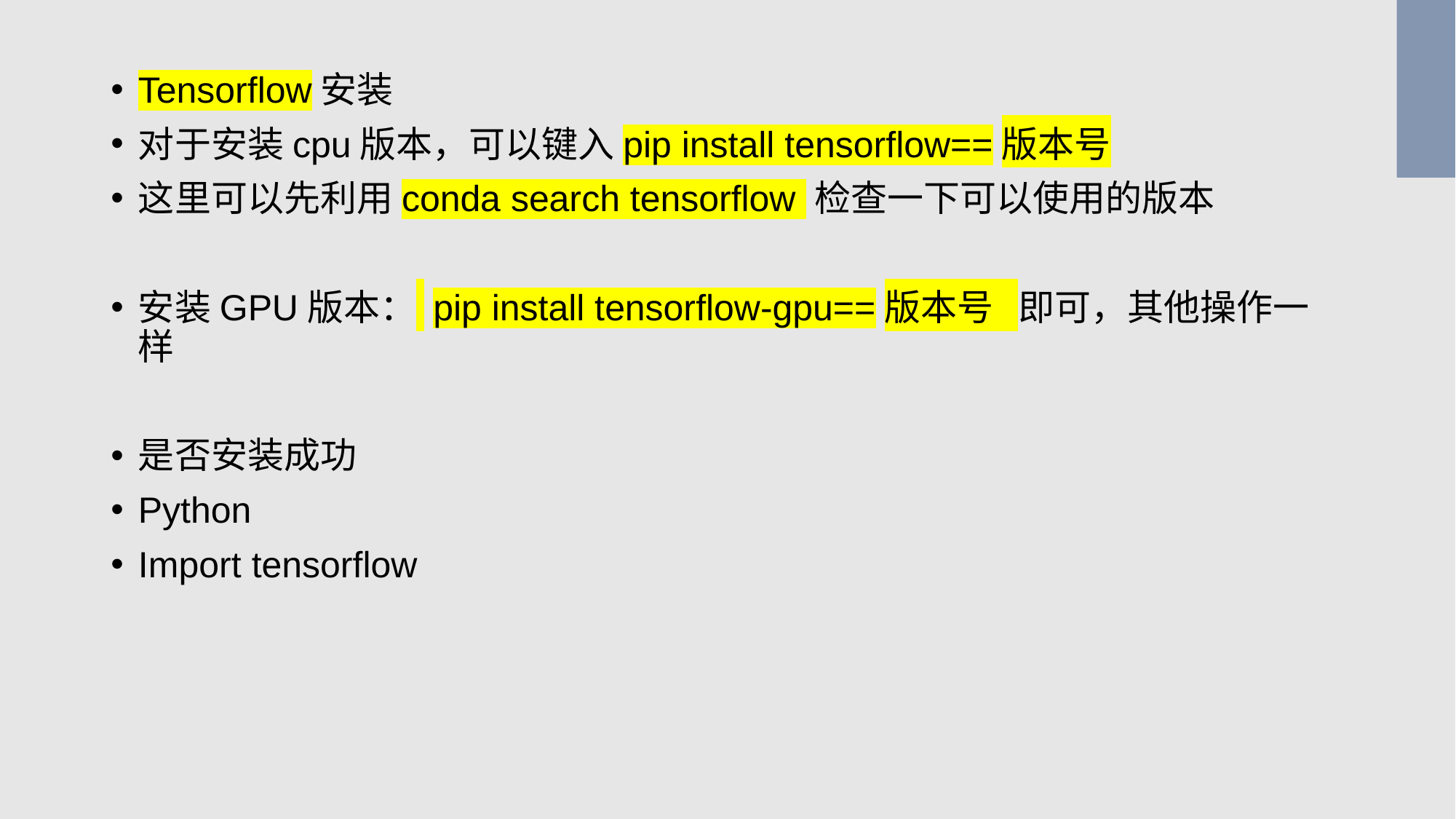

Tensorflow安装
对于安装cpu版本，可以键入pip install tensorflow==版本号
这里可以先利用conda search tensorflow 检查一下可以使用的版本

安装GPU版本： pip install tensorflow-gpu==版本号   即可，其他操作一样

是否安装成功
Python
Import tensorflow